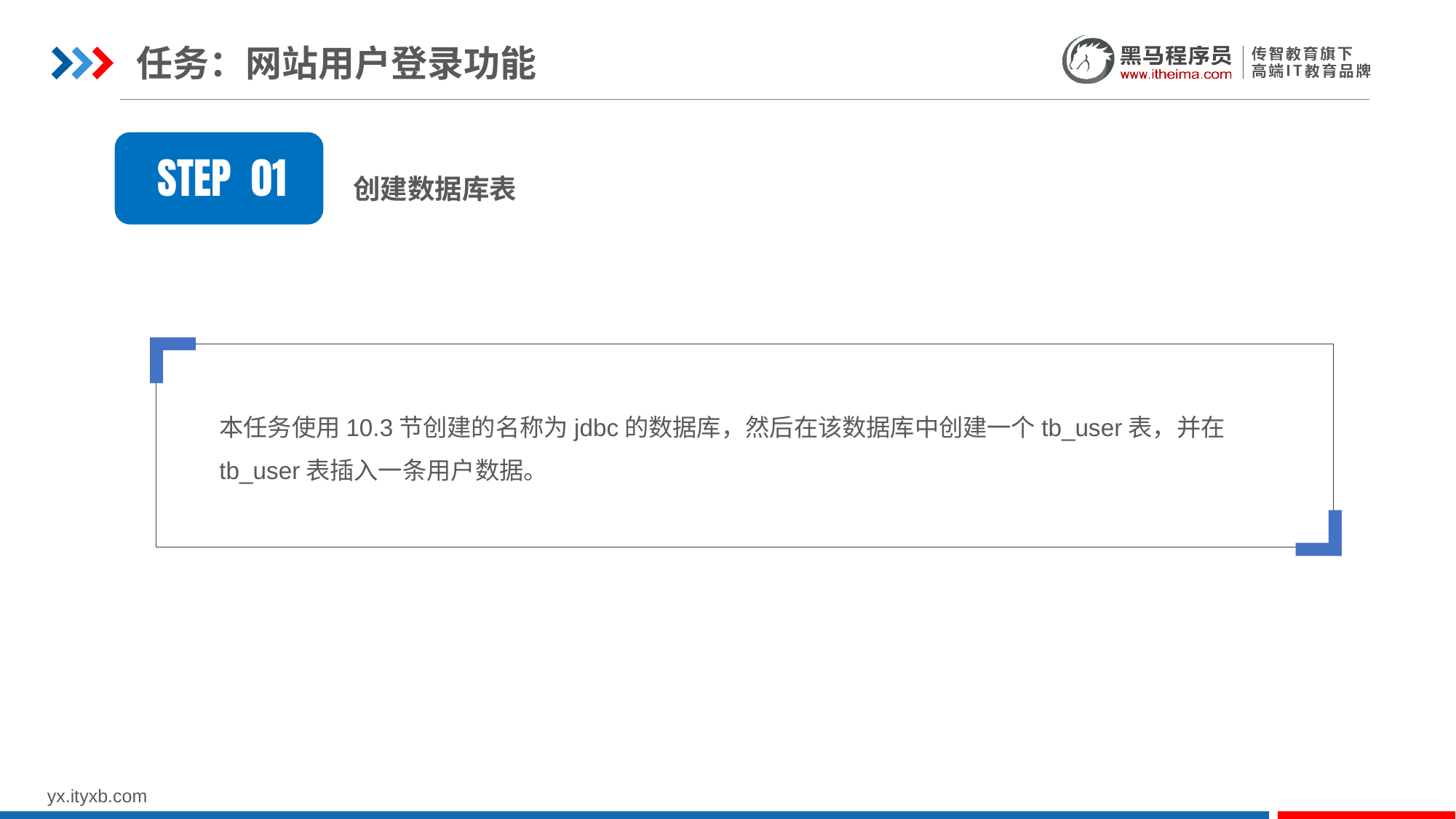

任务：网站用户登录功能

STEP  01
创建数据库表

本任务使用10.3节创建的名称为jdbc的数据库，然后在该数据库中创建一个tb_user表，并在tb_user表插入一条用户数据。